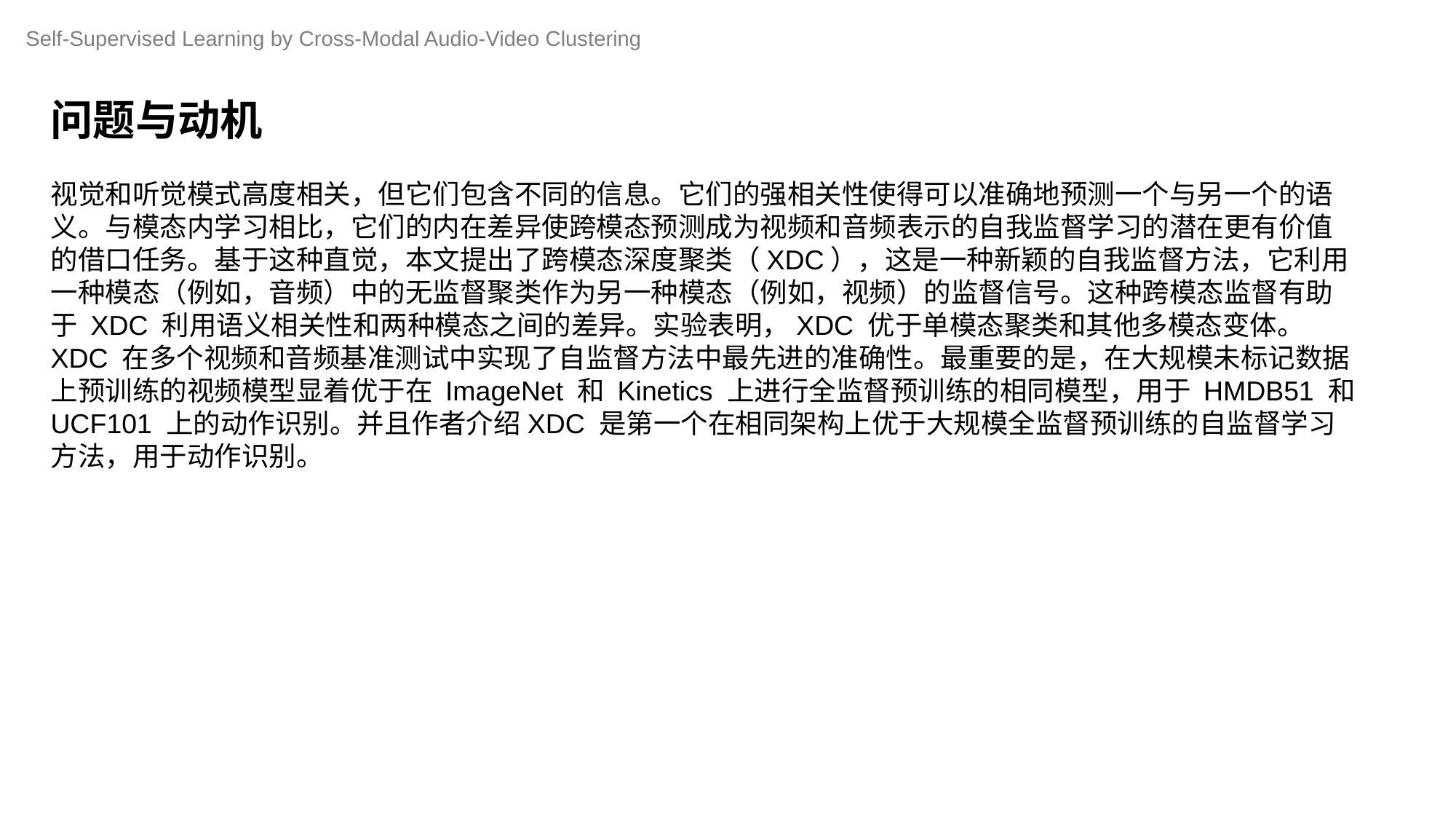

Self-Supervised Learning by Cross-Modal Audio-Video Clustering
问题与动机
视觉和听觉模式高度相关，但它们包含不同的信息。它们的强相关性使得可以准确地预测一个与另一个的语义。与模态内学习相比，它们的内在差异使跨模态预测成为视频和音频表示的自我监督学习的潜在更有价值的借口任务。基于这种直觉，本文提出了跨模态深度聚类（XDC），这是一种新颖的自我监督方法，它利用一种模态（例如，音频）中的无监督聚类作为另一种模态（例如，视频）的监督信号。这种跨模态监督有助于 XDC 利用语义相关性和两种模态之间的差异。实验表明，XDC 优于单模态聚类和其他多模态变体。 XDC 在多个视频和音频基准测试中实现了自监督方法中最先进的准确性。最重要的是，在大规模未标记数据上预训练的视频模型显着优于在 ImageNet 和 Kinetics 上进行全监督预训练的相同模型，用于 HMDB51 和 UCF101 上的动作识别。并且作者介绍XDC 是第一个在相同架构上优于大规模全监督预训练的自监督学习方法，用于动作识别。